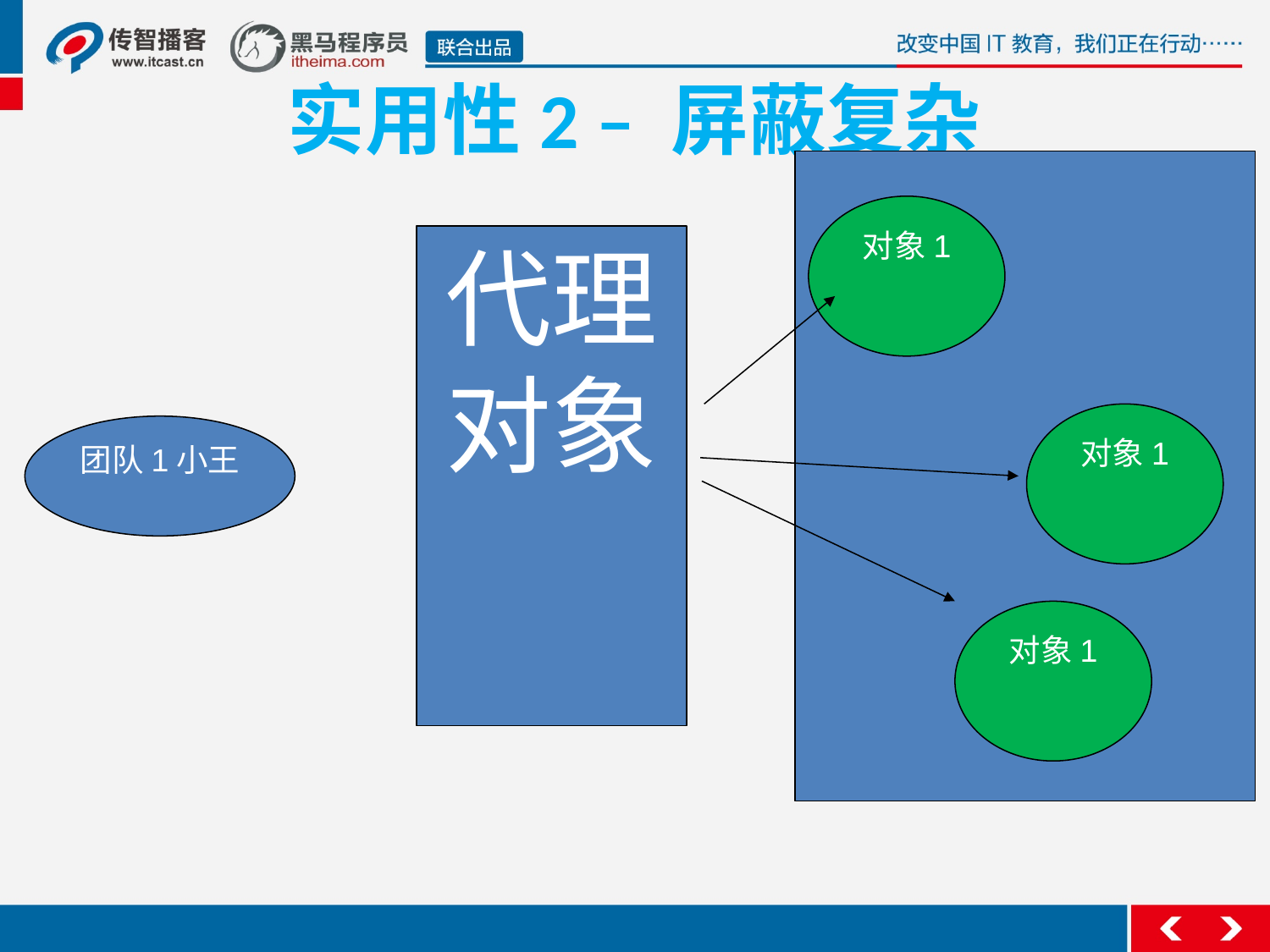

# 实用性2 – 屏蔽复杂

对象1
代理对象
对象1
团队1小王
对象1